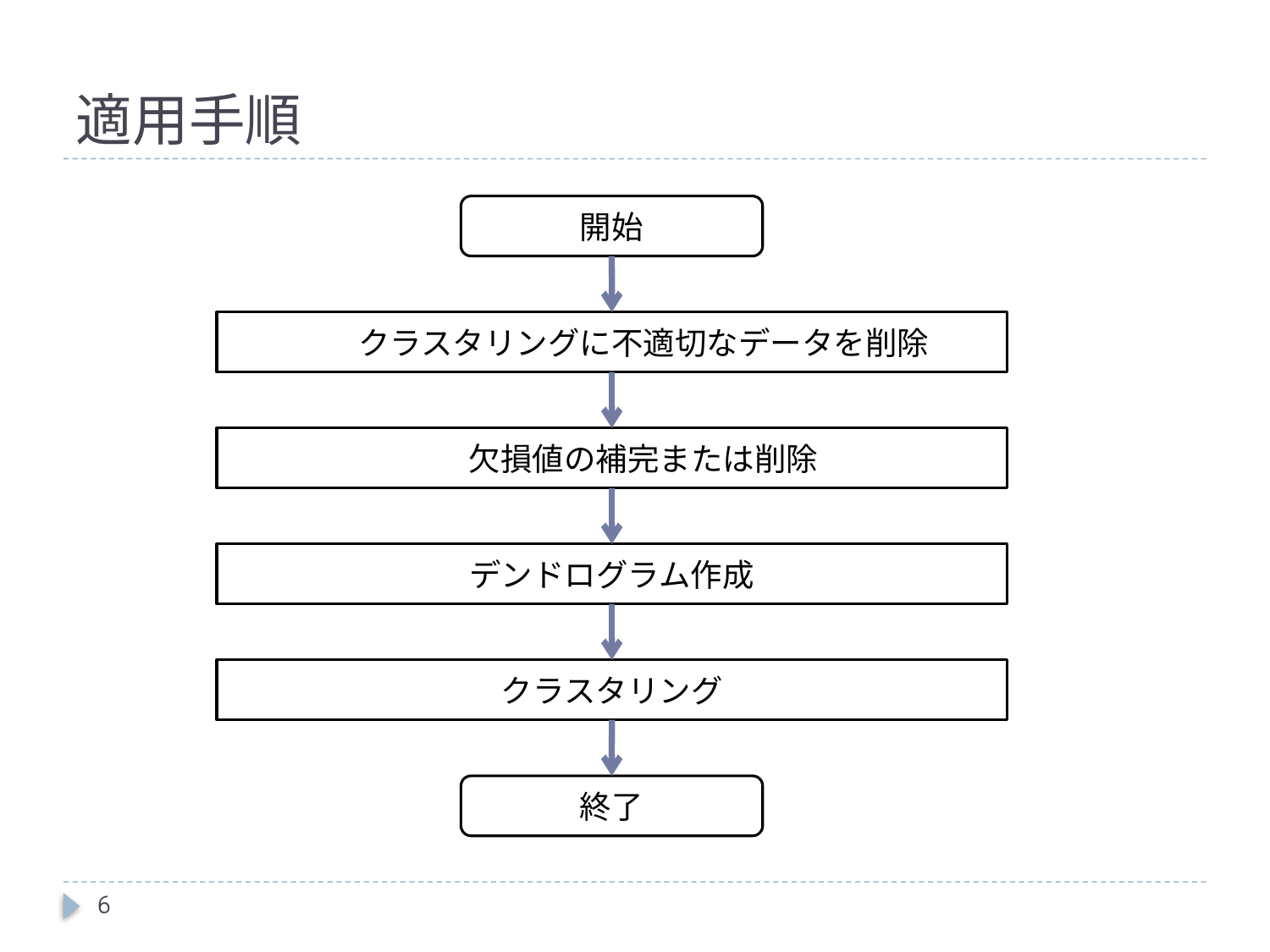

# 適用手順
開始
クラスタリングに不適切なデータを削除
欠損値の補完または削除
デンドログラム作成
クラスタリング
終了
6